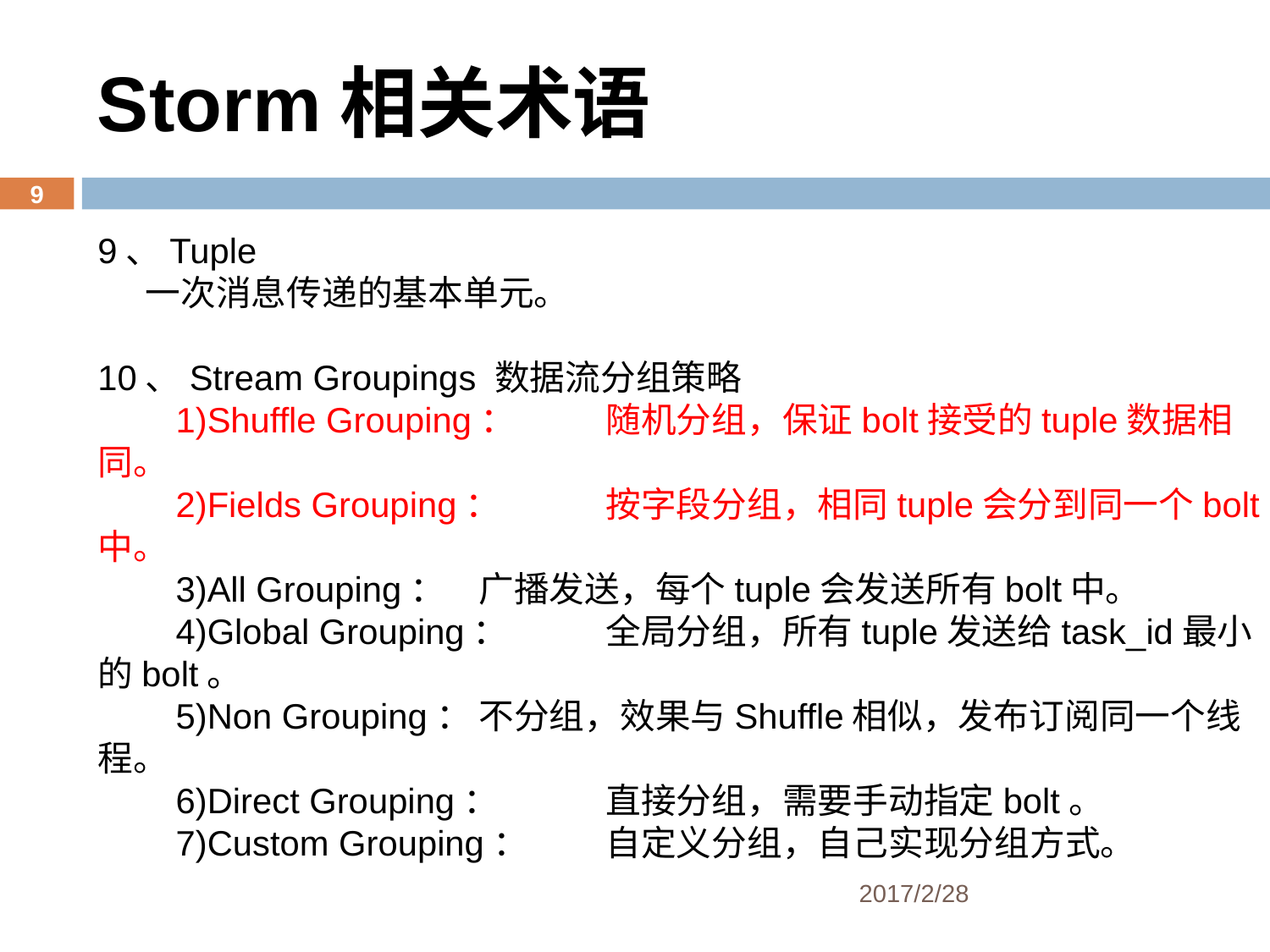

Storm相关术语
9
9、Tuple
     一次消息传递的基本单元。

10、Stream Groupings 数据流分组策略
        1)Shuffle Grouping：	随机分组，保证bolt接受的tuple数据相同。
        2)Fields Grouping：	按字段分组，相同tuple会分到同一个bolt中。
        3)All Grouping：	广播发送，每个tuple会发送所有bolt中。
        4)Global Grouping：	全局分组，所有tuple发送给task_id最小的bolt。
        5)Non Grouping：	不分组，效果与Shuffle相似，发布订阅同一个线程。
        6)Direct Grouping：	直接分组，需要手动指定bolt。
        7)Custom Grouping：	自定义分组，自己实现分组方式。

2017/2/28